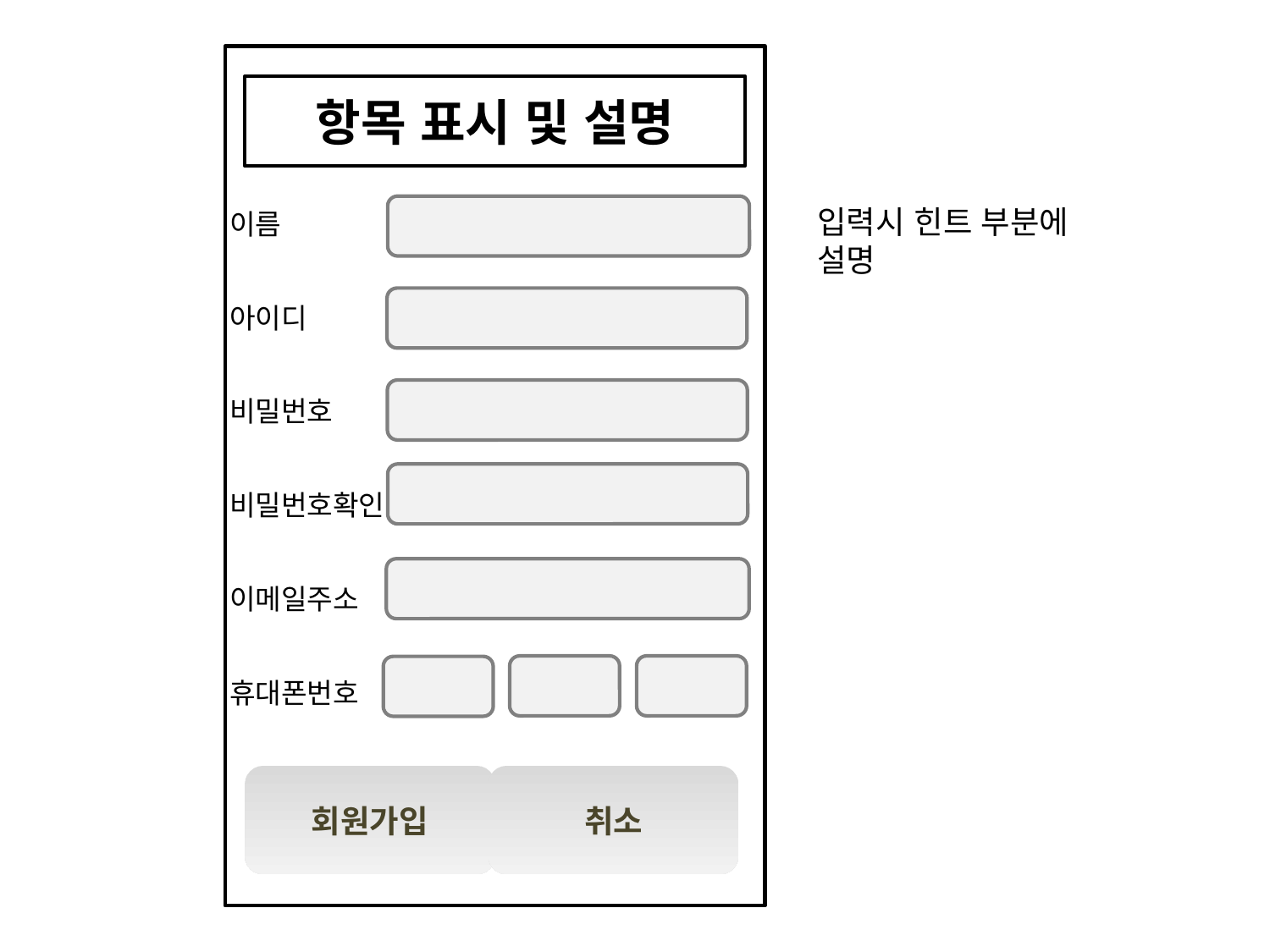

항목 표시 및 설명

입력시 힌트 부분에
설명
이름

아이디

비밀번호

비밀번호확인

이메일주소

휴대폰번호
회원가입
취소